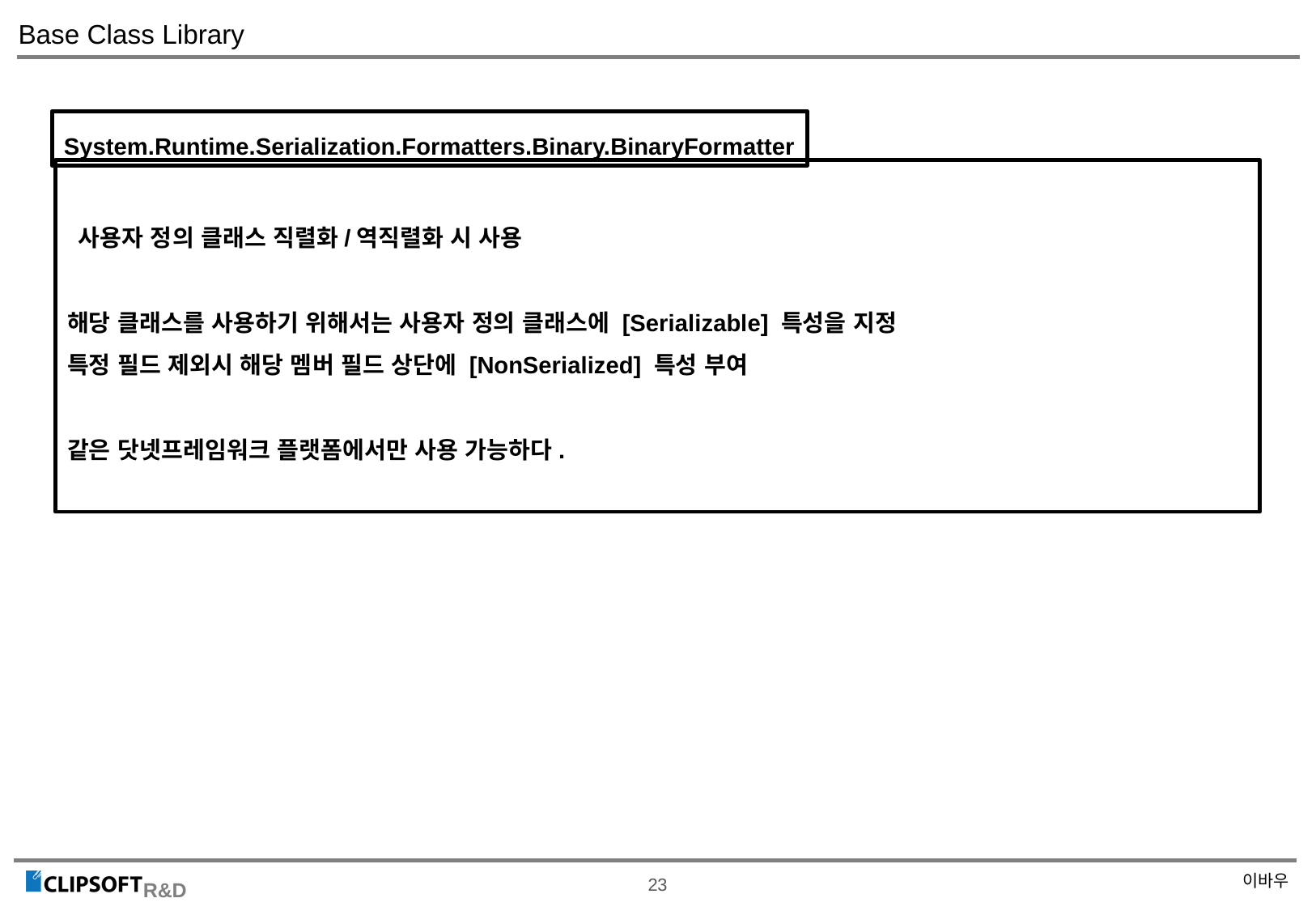

# Base Class Library
System.Runtime.Serialization.Formatters.Binary.BinaryFormatter

 사용자 정의 클래스 직렬화/역직렬화 시 사용

해당 클래스를 사용하기 위해서는 사용자 정의 클래스에 [Serializable] 특성을 지정
특정 필드 제외시 해당 멤버 필드 상단에 [NonSerialized] 특성 부여

같은 닷넷프레임워크 플랫폼에서만 사용 가능하다.

이바우